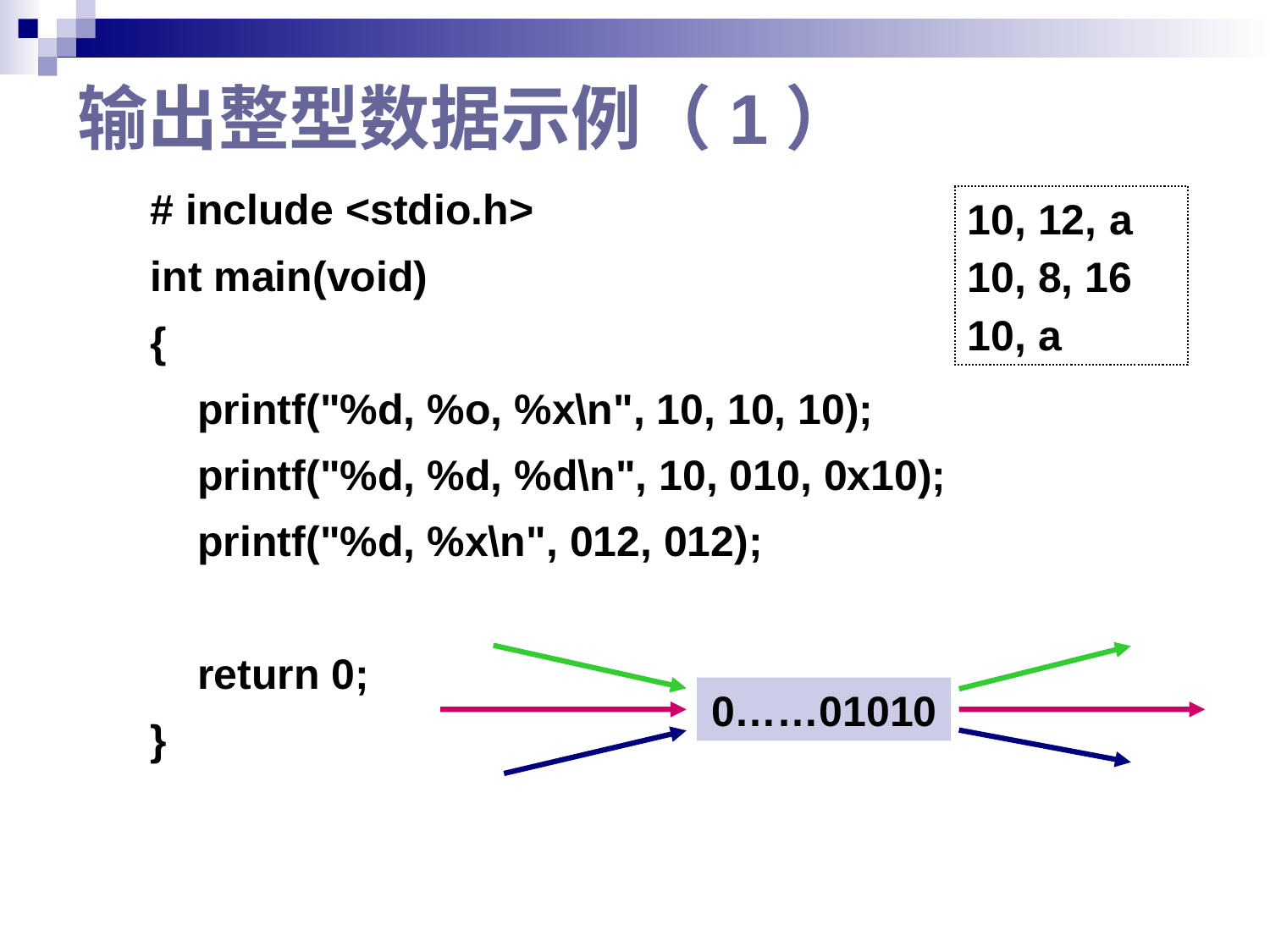

# 输出整型数据示例（1）
# include <stdio.h>
int main(void)
{
    printf("%d, %o, %x\n", 10, 10, 10);
    printf("%d, %d, %d\n", 10, 010, 0x10);
    printf("%d, %x\n", 012, 012);

    return 0;
}
10, 12, a
10, 8, 16
10, a

0……01010